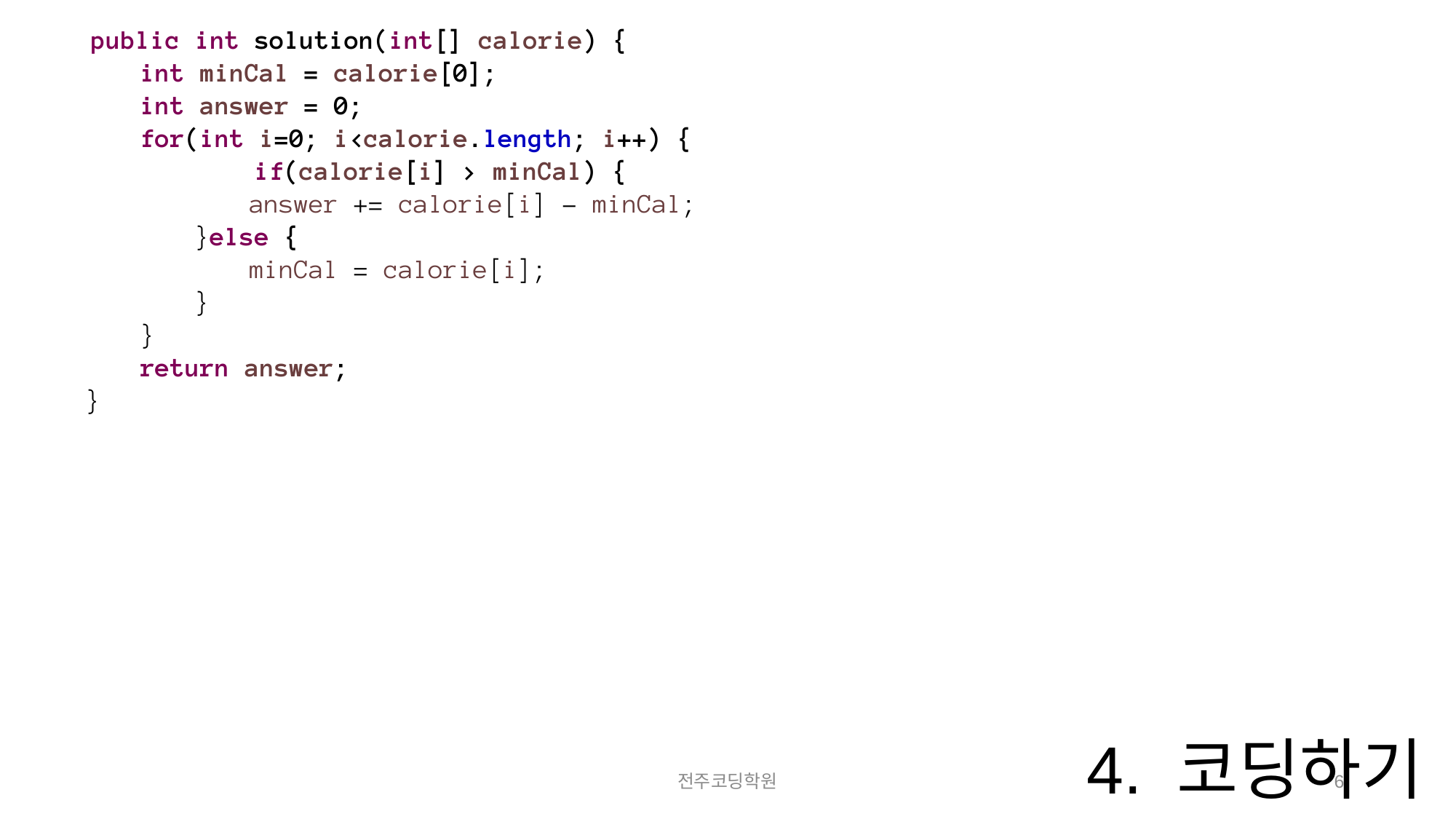

public int solution(int[] calorie) {
	int minCal = calorie[0];
	int answer = 0;
	for(int i=0; i<calorie.length; i++) {
	    if(calorie[i] > minCal) {
answer += calorie[i] - minCal;
}else {
minCal = calorie[i];
}
}
return answer;
}

# 4. 코딩하기
전주코딩학원
6